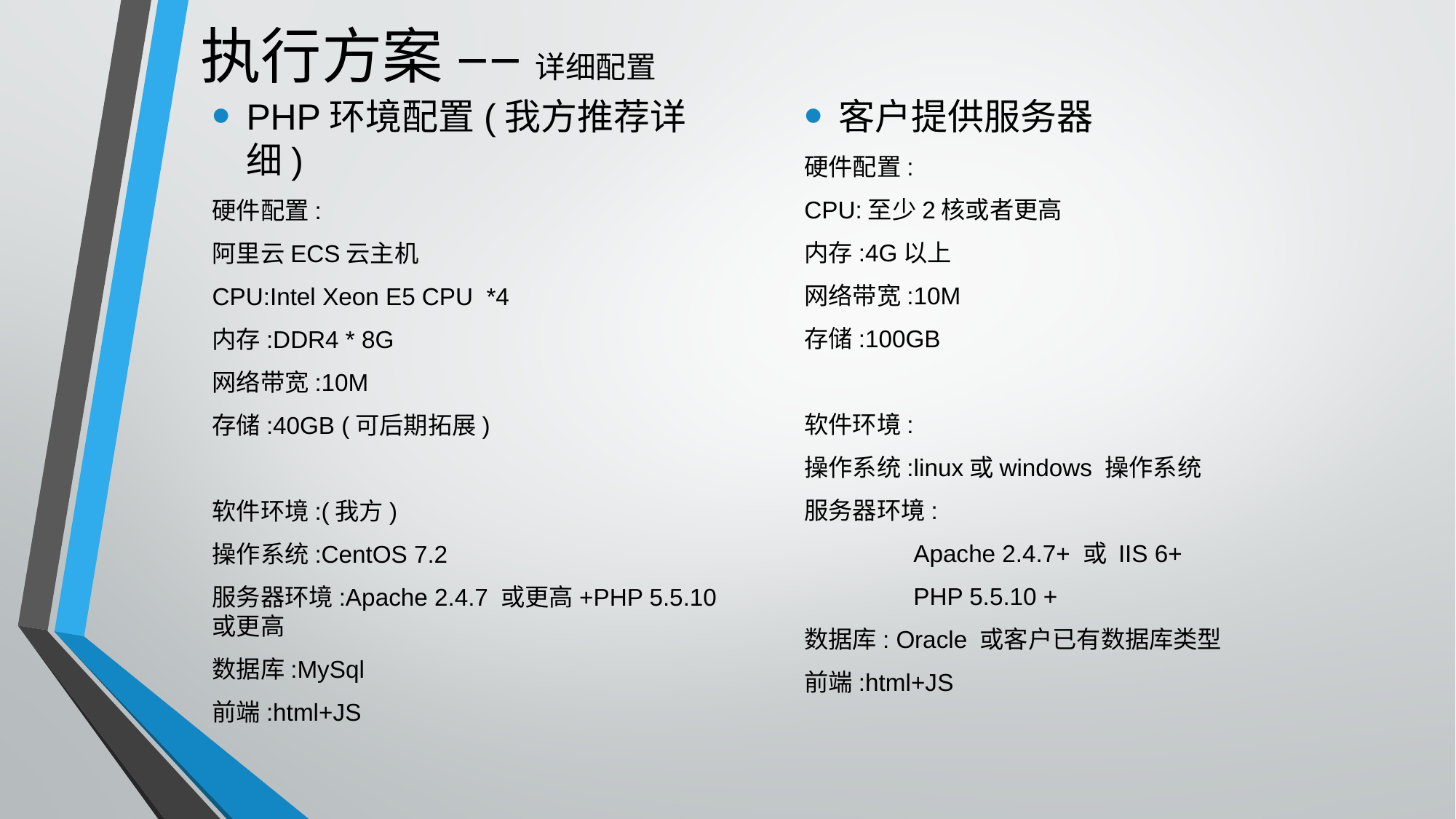

# 执行方案 –– 详细配置
PHP环境配置(我方推荐详细)
硬件配置:
阿里云ECS云主机
CPU:Intel Xeon E5 CPU  *4
内存:DDR4 * 8G
网络带宽:10M
存储:40GB (可后期拓展)

软件环境:(我方)
操作系统:CentOS 7.2
服务器环境:Apache 2.4.7 或更高+PHP 5.5.10或更高
数据库:MySql
前端:html+JS

客户提供服务器
硬件配置:
CPU:至少2核或者更高
内存:4G以上
网络带宽:10M
存储:100GB

软件环境:
操作系统:linux或windows 操作系统
服务器环境:
	Apache 2.4.7+ 或 IIS 6+
	PHP 5.5.10 +
数据库: Oracle 或客户已有数据库类型
前端:html+JS